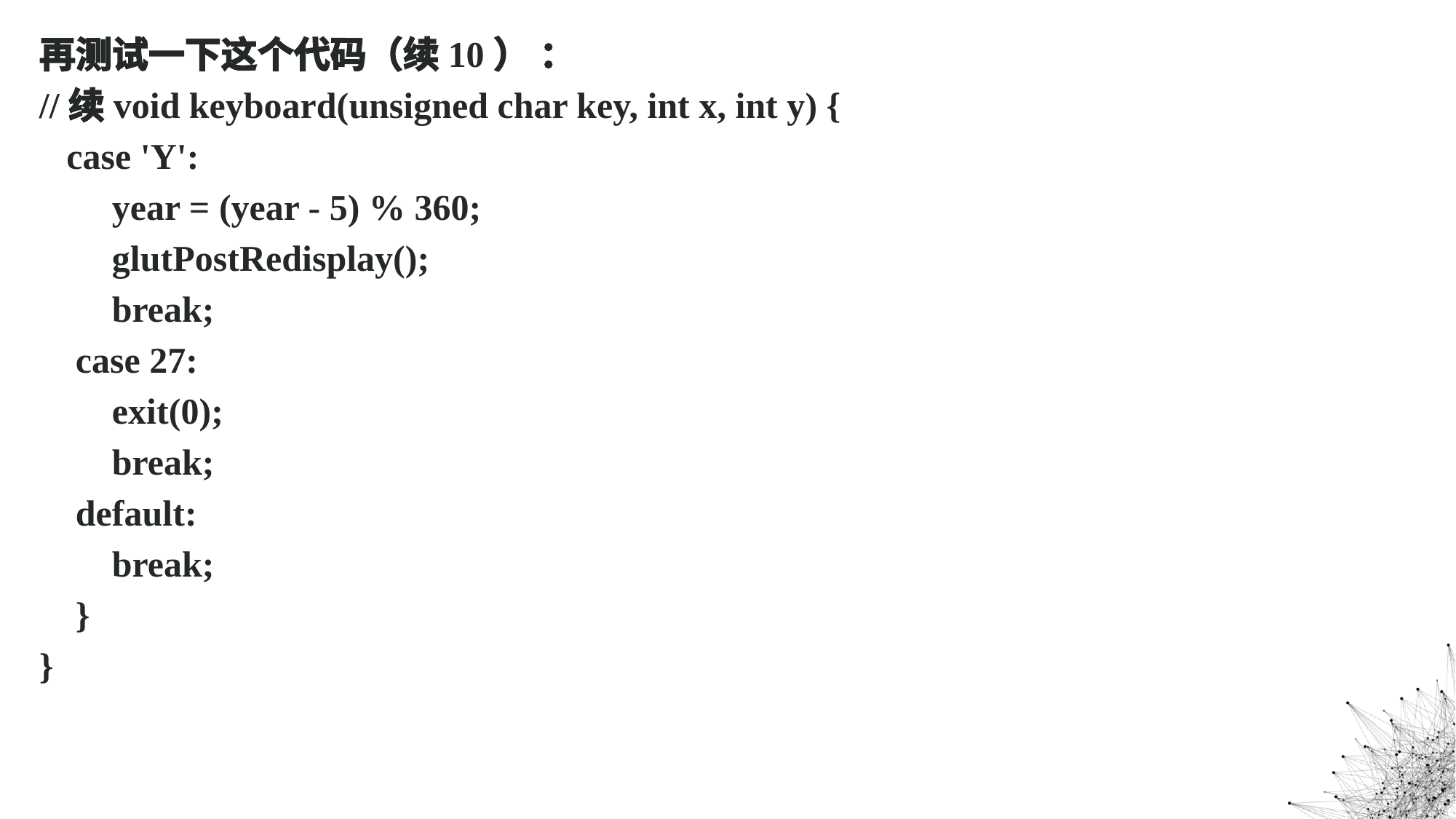

再测试一下这个代码（续10） ：
//续void keyboard(unsigned char key, int x, int y) {
   case 'Y':
        year = (year - 5) % 360;
        glutPostRedisplay();
        break;
    case 27:
        exit(0);
        break;
    default:
        break;
    }
}